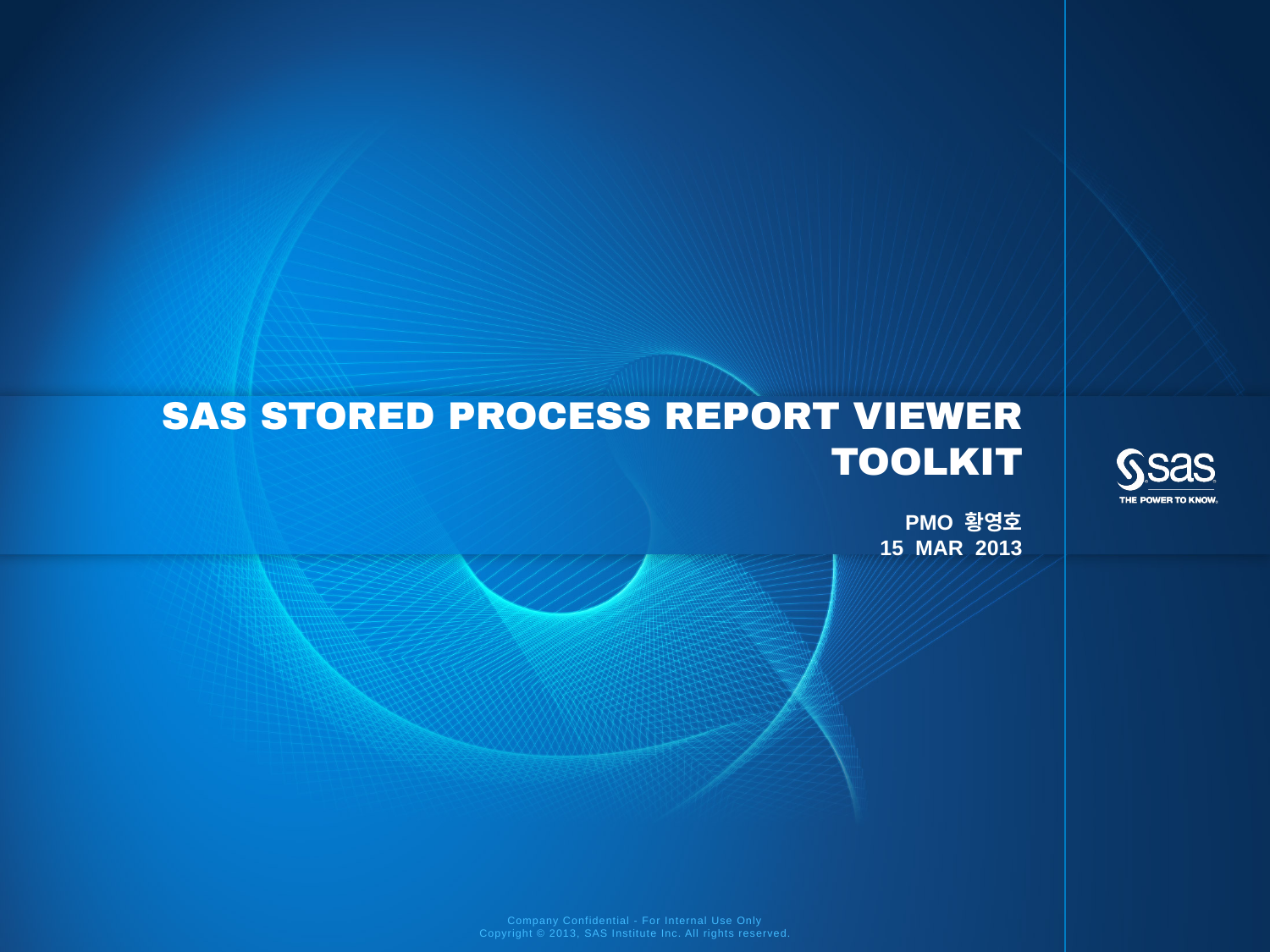

# SAS Stored Process Report Viewer Toolkit

PMO 황영호
15  Mar  2013